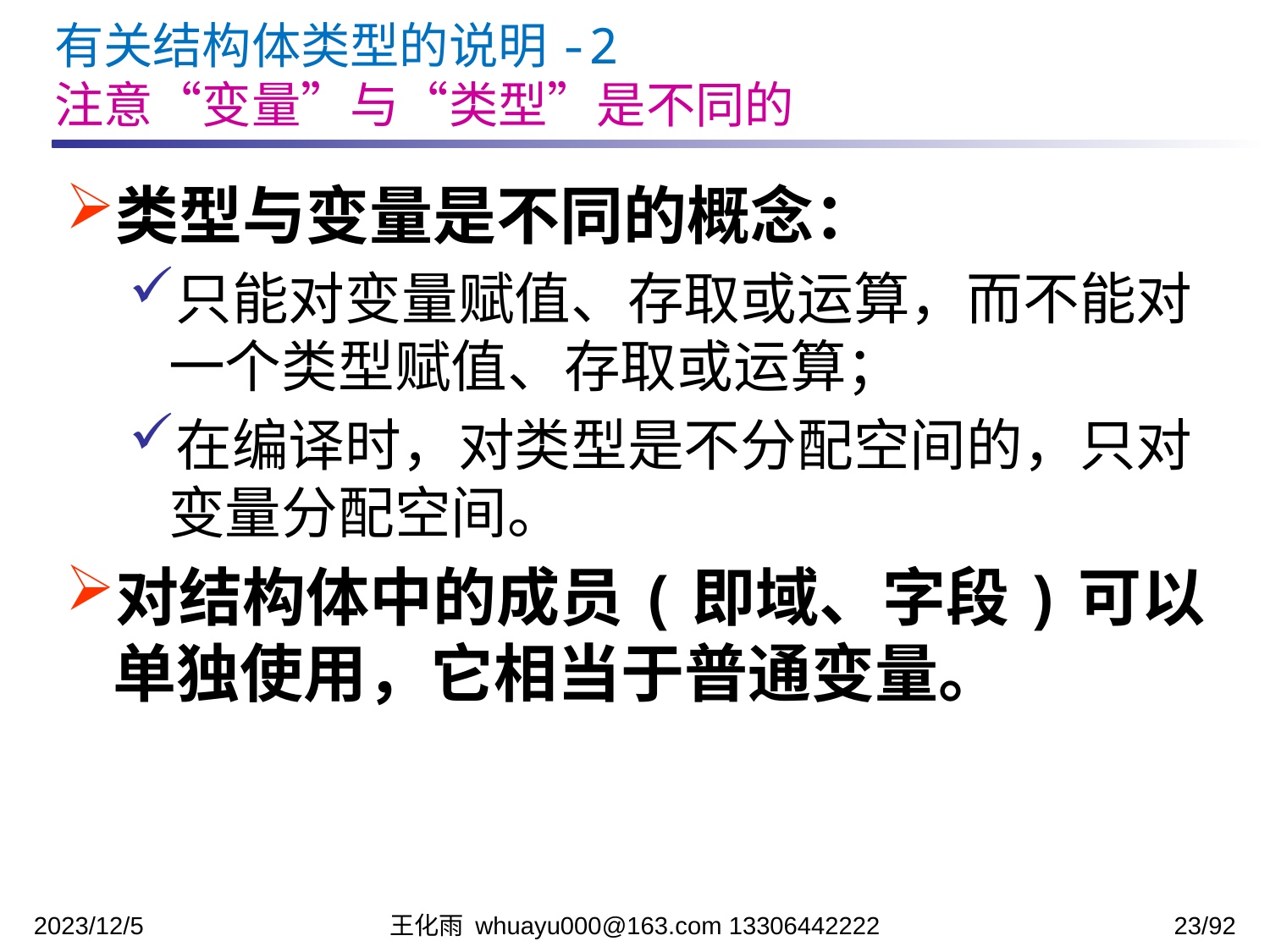

有关结构体类型的说明-2
注意“变量”与“类型”是不同的
类型与变量是不同的概念：
只能对变量赋值、存取或运算，而不能对一个类型赋值、存取或运算；
在编译时，对类型是不分配空间的，只对变量分配空间。
对结构体中的成员(即域、字段)可以单独使用，它相当于普通变量。
2023/12/5
王化雨 whuayu000@163.com 13306442222
23/92